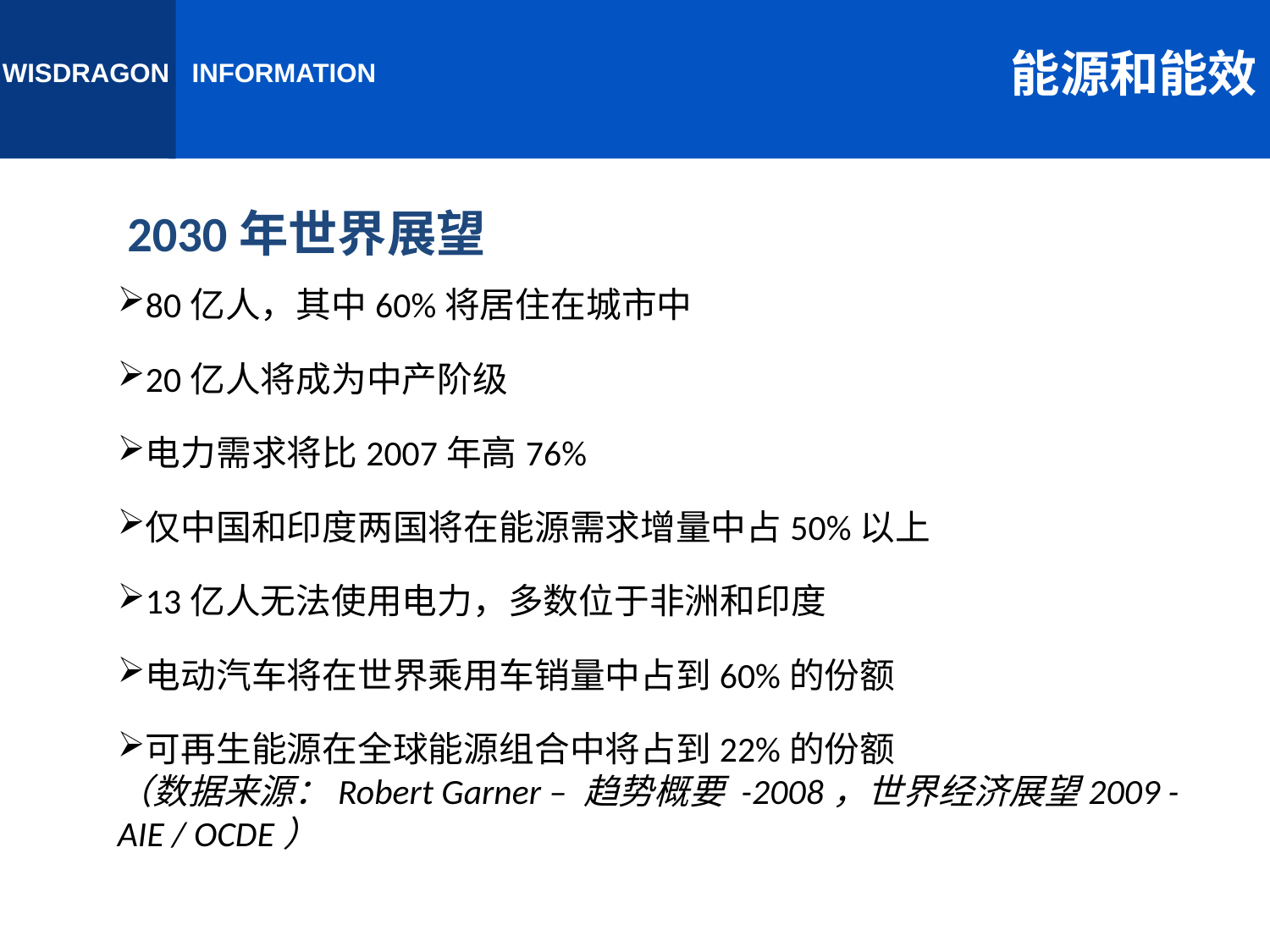

能源和能效
2030年世界展望
80亿人，其中60%将居住在城市中
20亿人将成为中产阶级
电力需求将比2007年高76%
仅中国和印度两国将在能源需求增量中占50%以上
13亿人无法使用电力，多数位于非洲和印度
电动汽车将在世界乘用车销量中占到60%的份额
可再生能源在全球能源组合中将占到22%的份额
（数据来源：Robert Garner – 趋势概要 -2008，世界经济展望2009 - AIE / OCDE）